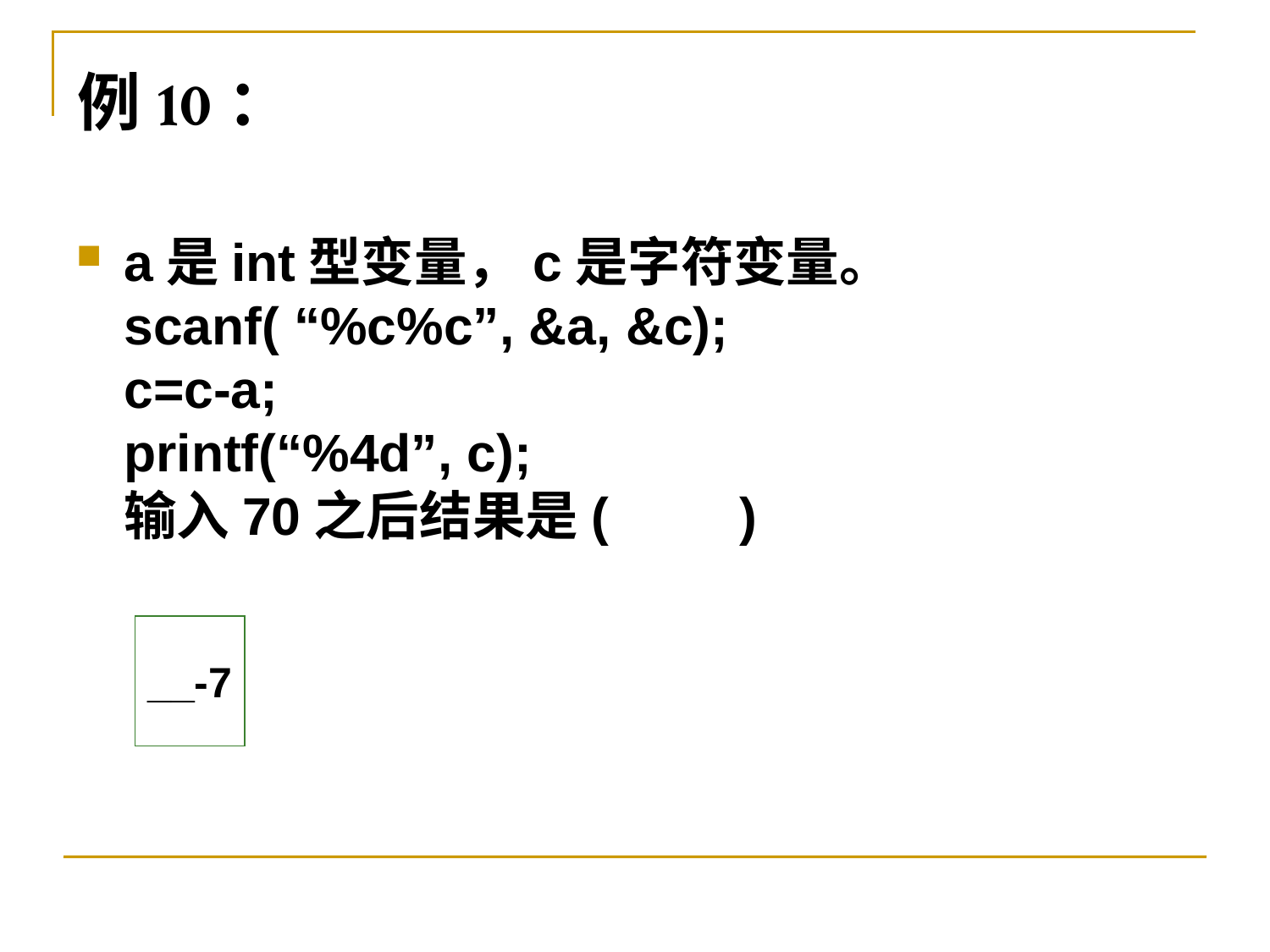

# 例10：
a是int型变量，c是字符变量。
scanf( “%c%c”, &a, &c);
c=c-a;
printf(“%4d”, c);
输入70之后结果是(　　)
__-7